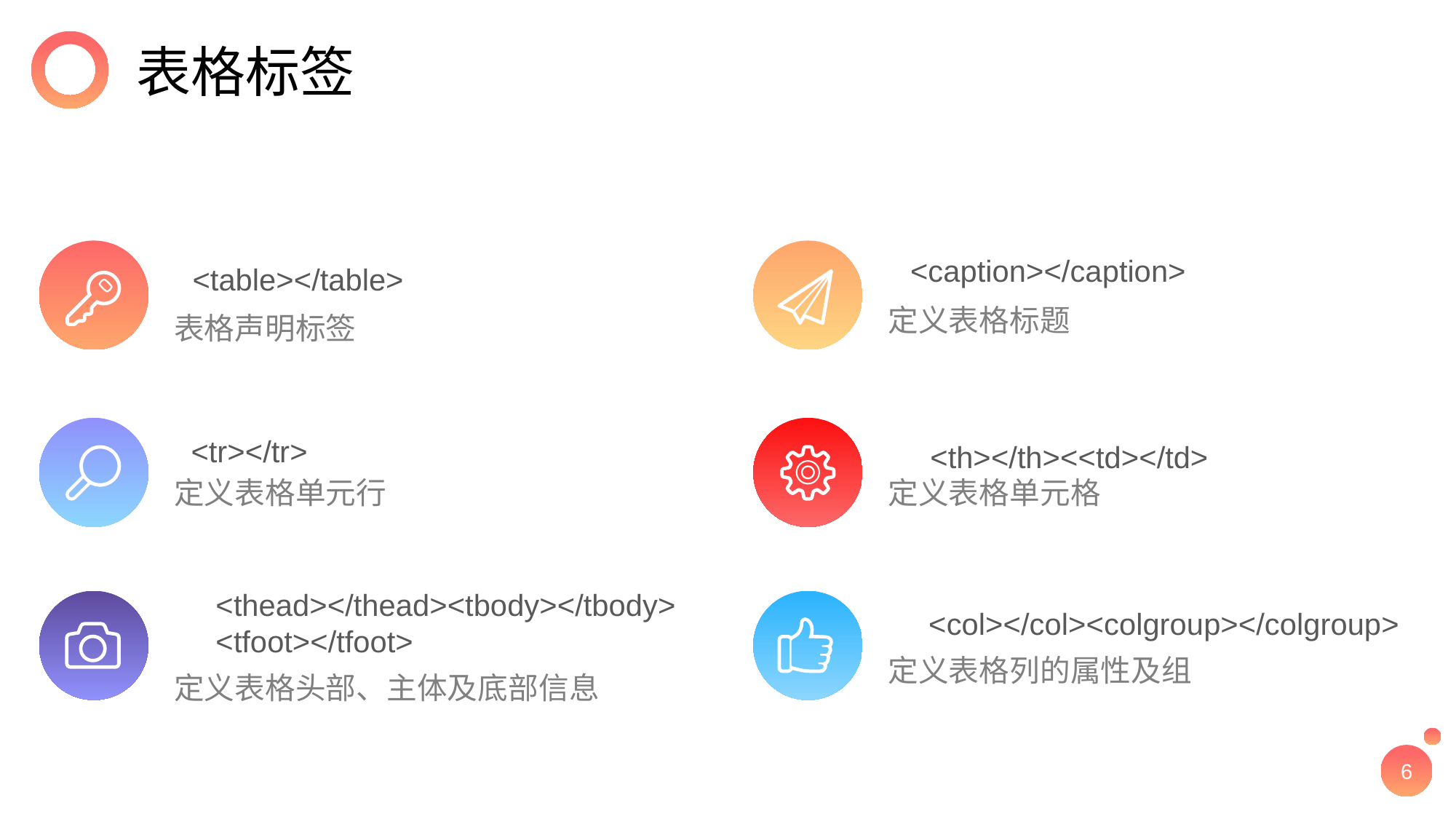

# 表格标签

<caption></caption>
定义表格标题
<table></table>
表格声明标签

<tr></tr>
定义表格单元行
<th></th><<td></td>
定义表格单元格

<thead></thead><tbody></tbody>
<tfoot></tfoot>
定义表格头部、主体及底部信息

<col></col><colgroup></colgroup>
定义表格列的属性及组